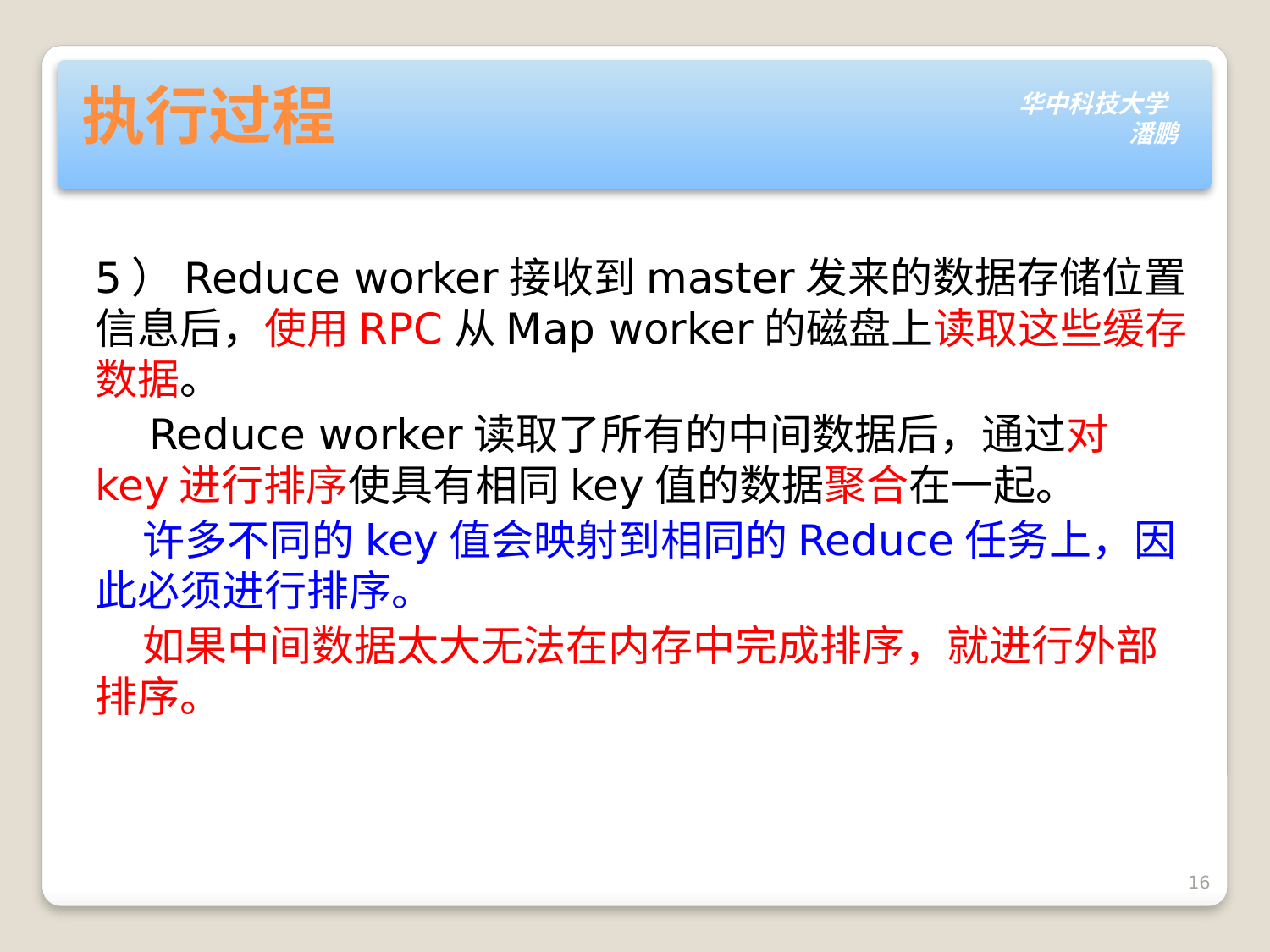

# 执行过程
5）Reduce worker接收到master发来的数据存储位置信息后，使用RPC从Map worker的磁盘上读取这些缓存数据。
    Reduce worker读取了所有的中间数据后，通过对key进行排序使具有相同key值的数据聚合在一起。
    许多不同的key值会映射到相同的Reduce任务上，因此必须进行排序。
    如果中间数据太大无法在内存中完成排序，就进行外部排序。
16